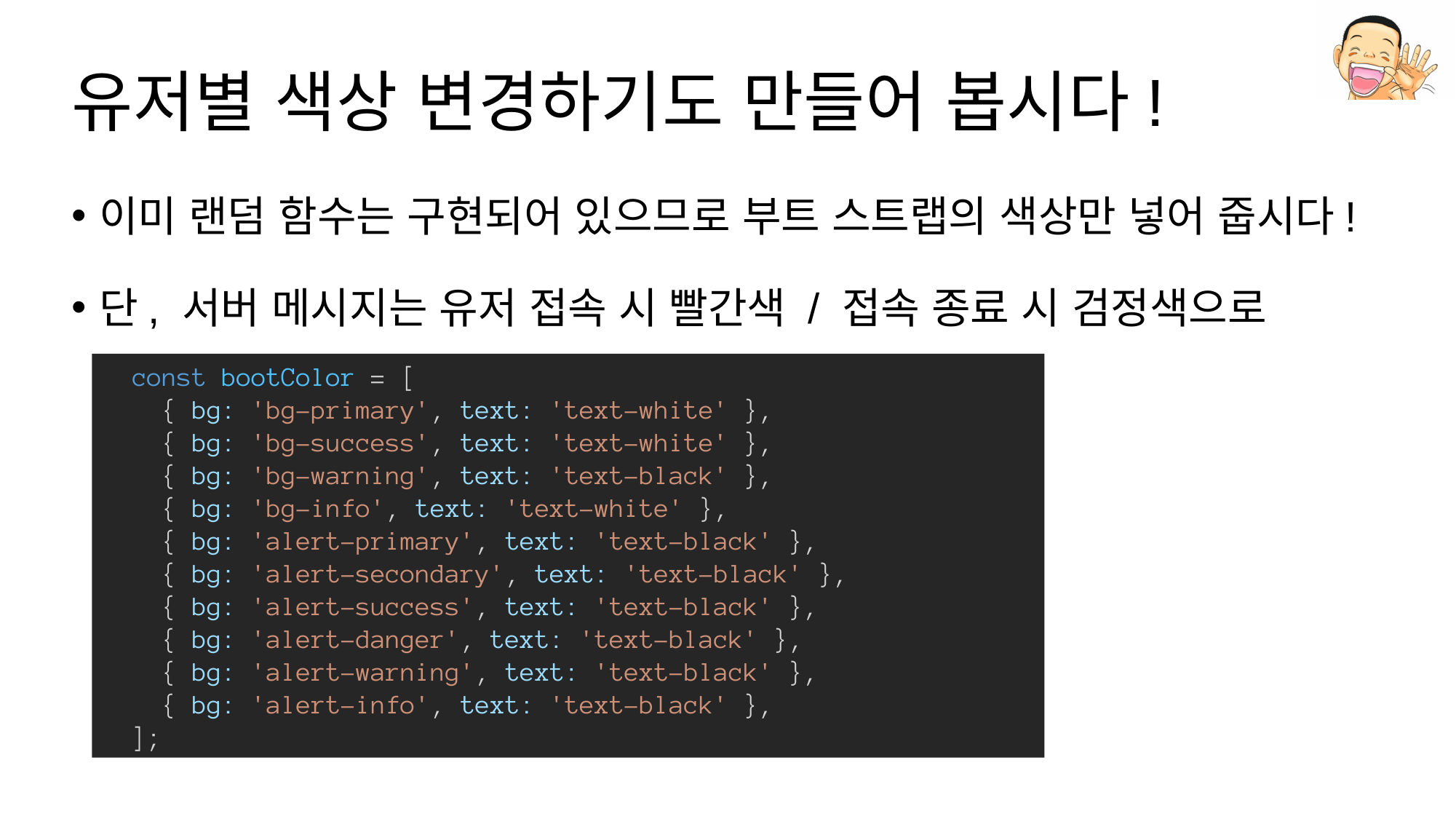

# 유저별 색상 변경하기도 만들어 봅시다!
이미 랜덤 함수는 구현되어 있으므로 부트 스트랩의 색상만 넣어 줍시다!
단, 서버 메시지는 유저 접속 시 빨간색 / 접속 종료 시 검정색으로 줍시다!

  const bootColor = [
    { bg: 'bg-primary', text: 'text-white' },
    { bg: 'bg-success', text: 'text-white' },
    { bg: 'bg-warning', text: 'text-black' },
    { bg: 'bg-info', text: 'text-white' },
    { bg: 'alert-primary', text: 'text-black' },
    { bg: 'alert-secondary', text: 'text-black' },
    { bg: 'alert-success', text: 'text-black' },
    { bg: 'alert-danger', text: 'text-black' },
    { bg: 'alert-warning', text: 'text-black' },
    { bg: 'alert-info', text: 'text-black' },
  ];